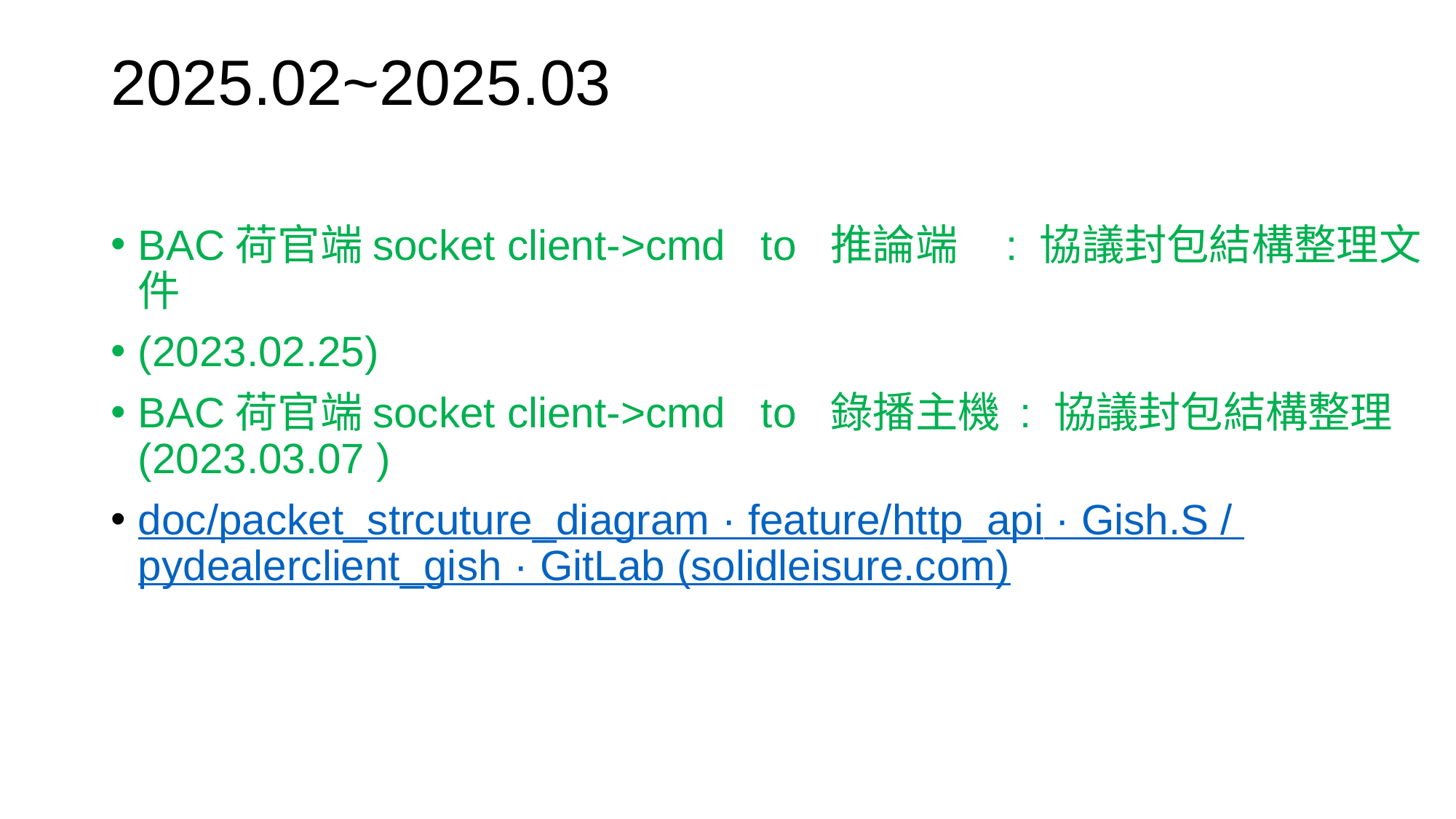

# 2025.02~2025.03
BAC荷官端socket client->cmd   to  推論端    : 協議封包結構整理文件
(2023.02.25)
BAC荷官端socket client->cmd   to  錄播主機 : 協議封包結構整理(2023.03.07 )
doc/packet_strcuture_diagram · feature/http_api · Gish.S / pydealerclient_gish · GitLab (solidleisure.com)